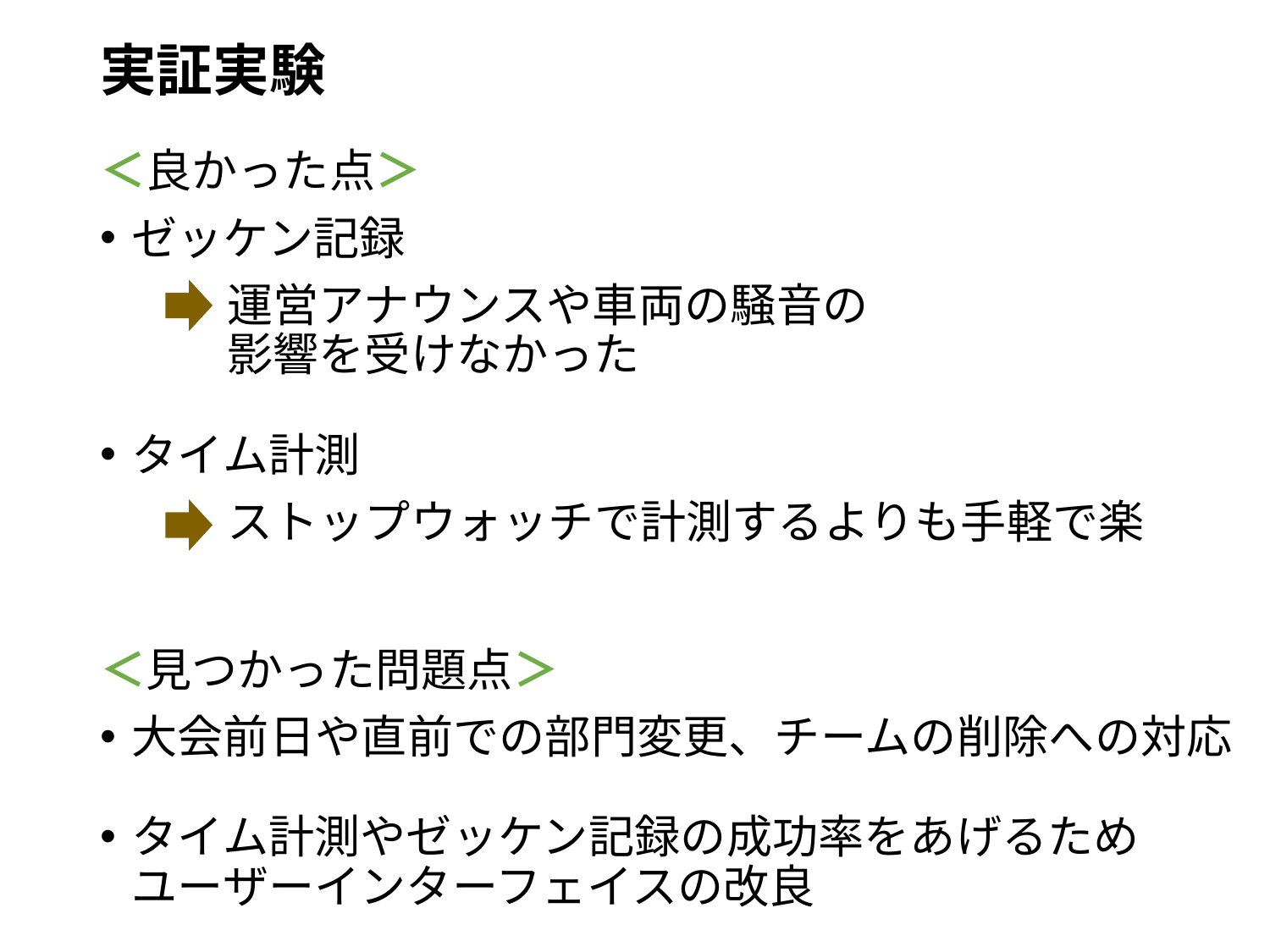

# 実証実験
＜良かった点＞
ゼッケン記録
	運営アナウンスや車両の騒音の
	影響を受けなかった

タイム計測
	ストップウォッチで計測するよりも手軽で楽

＜見つかった問題点＞
大会前日や直前での部門変更、チームの削除への対応

タイム計測やゼッケン記録の成功率をあげるため
ユーザーインターフェイスの改良